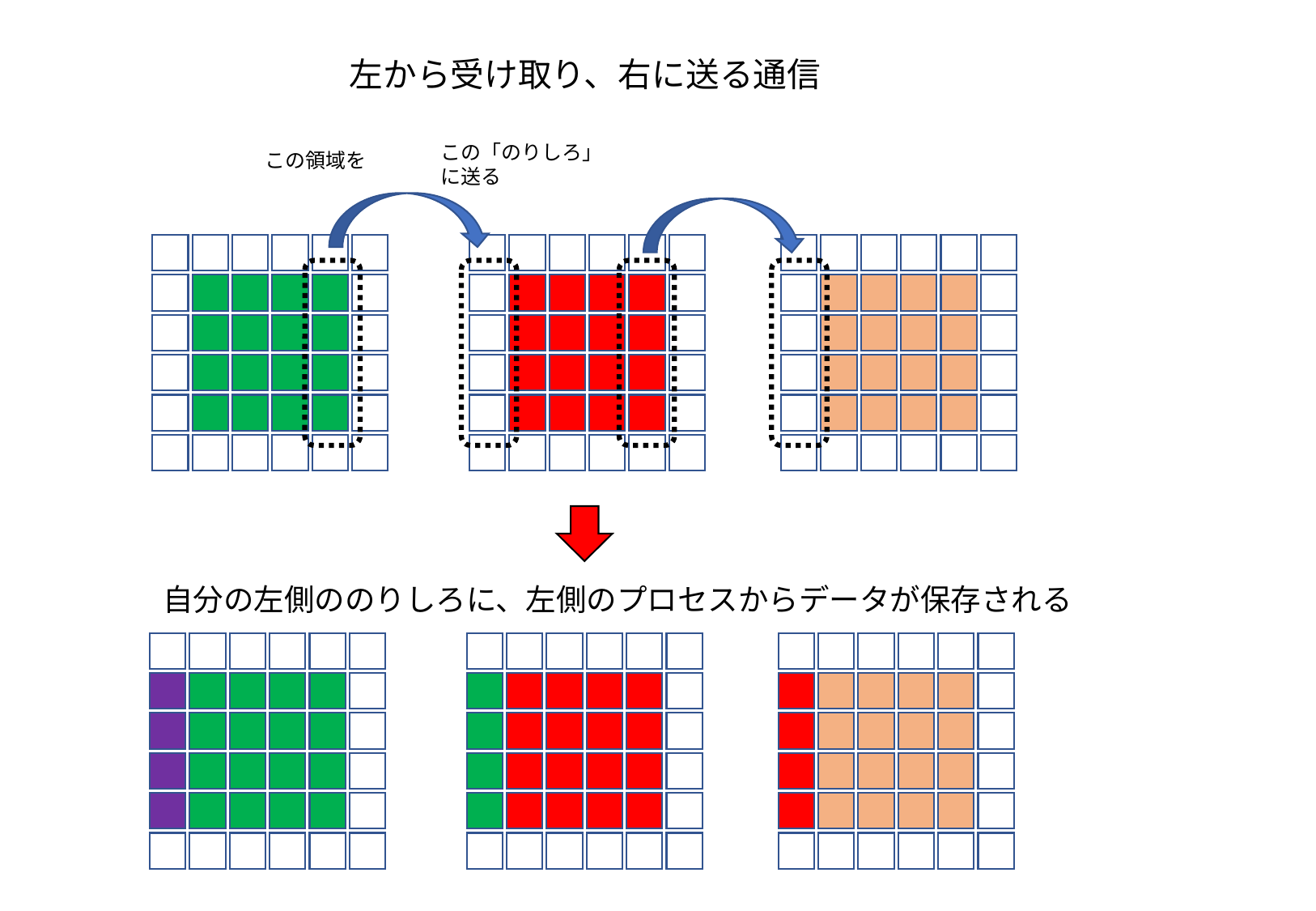

左から受け取り、右に送る通信
この「のりしろ」
に送る
この領域を

自分の左側ののりしろに、左側のプロセスからデータが保存される